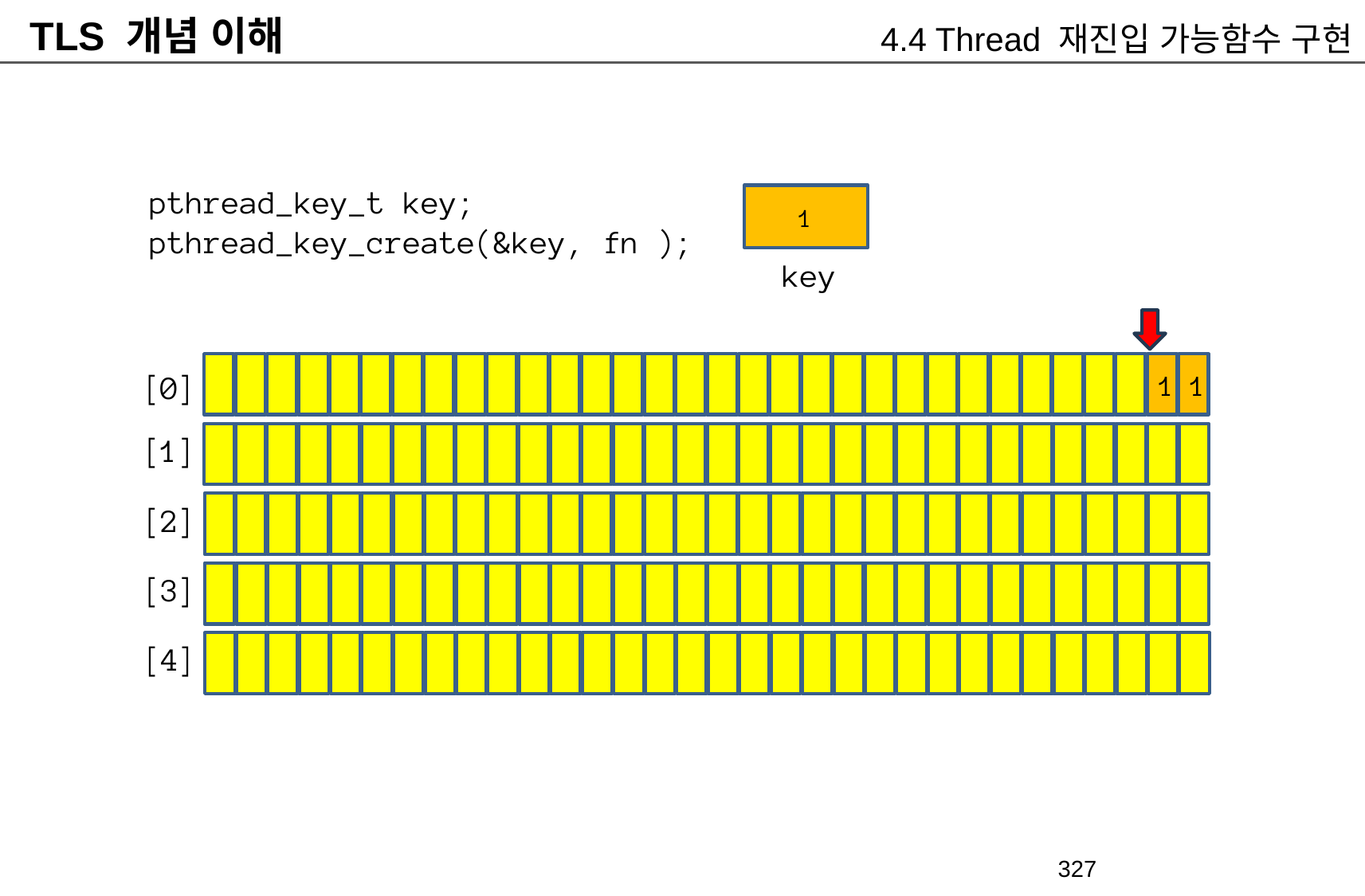

# TLS 개념 이해
4.4 Thread 재진입 가능함수 구현

pthread_key_t key;
pthread_key_create(&key, fn );
1
key

1
1
[0]
[1]

[2]
[3]

[4]

327